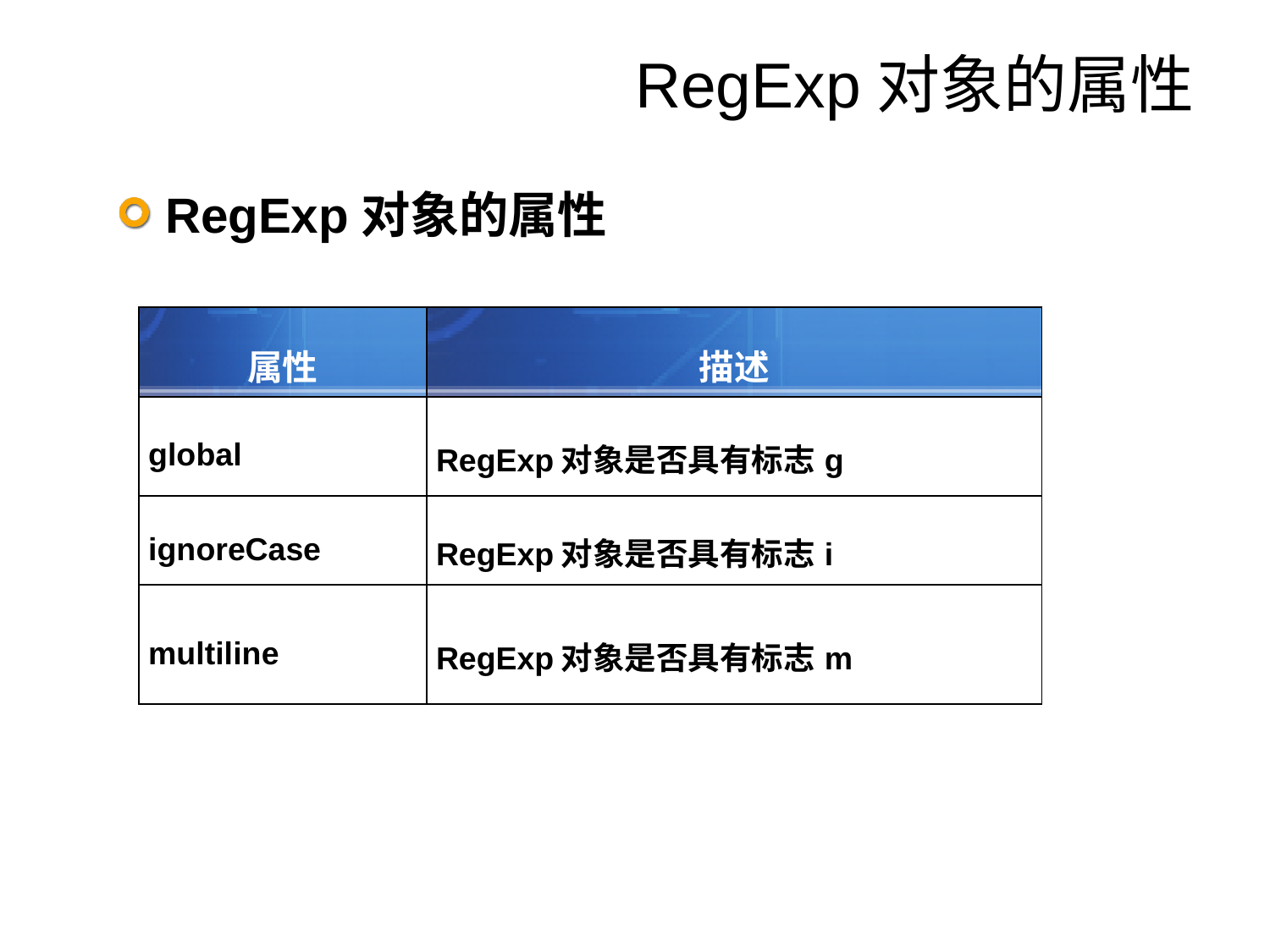

# RegExp对象的属性
RegExp对象的属性
| 属性 | 描述 |
| --- | --- |
| global | RegExp对象是否具有标志g |
| ignoreCase | RegExp对象是否具有标志i |
| multiline | RegExp对象是否具有标志m |